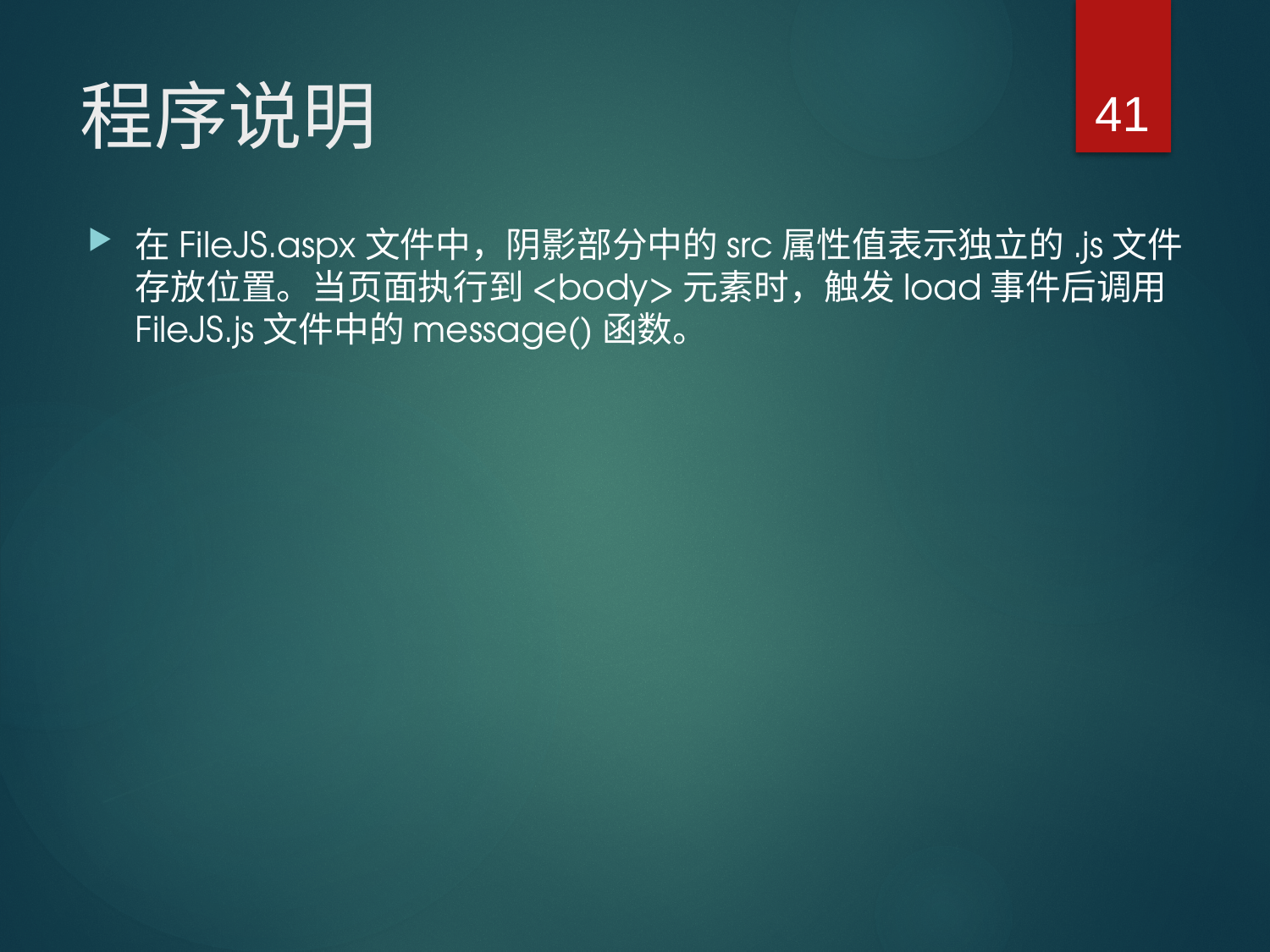

41
# 程序说明
在FileJS.aspx文件中，阴影部分中的src属性值表示独立的.js文件存放位置。当页面执行到<body>元素时，触发load事件后调用FileJS.js文件中的message()函数。